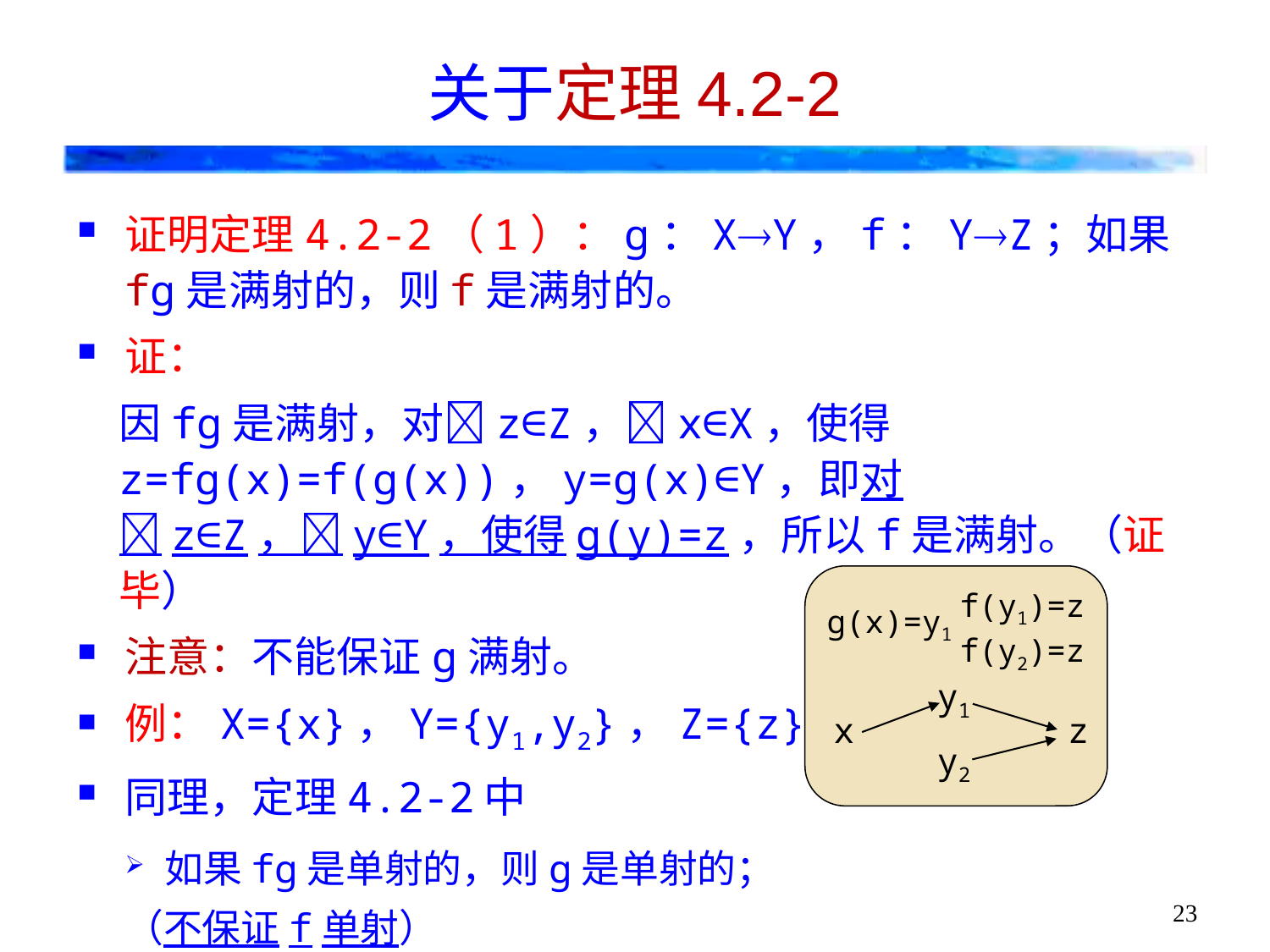

# 关于定理4.2-2
证明定理4.2-2（1）：g：X→Y，f：Y→Z；如果fg是满射的，则f是满射的。
证：
因fg是满射，对∀z∈Z，∃x∈X，使得z=fg(x)=f(g(x))，y=g(x)∈Y，即对∀z∈Z，∃y∈Y，使得g(y)=z，所以f是满射。（证毕）
注意：不能保证g满射。
例：X={x}，Y={y1,y2}，Z={z}
同理，定理4.2-2中
如果fg是单射的，则g是单射的；
（不保证f单射）

f(y1)=z
f(y2)=z
g(x)=y1
y1
z
x
y2
23